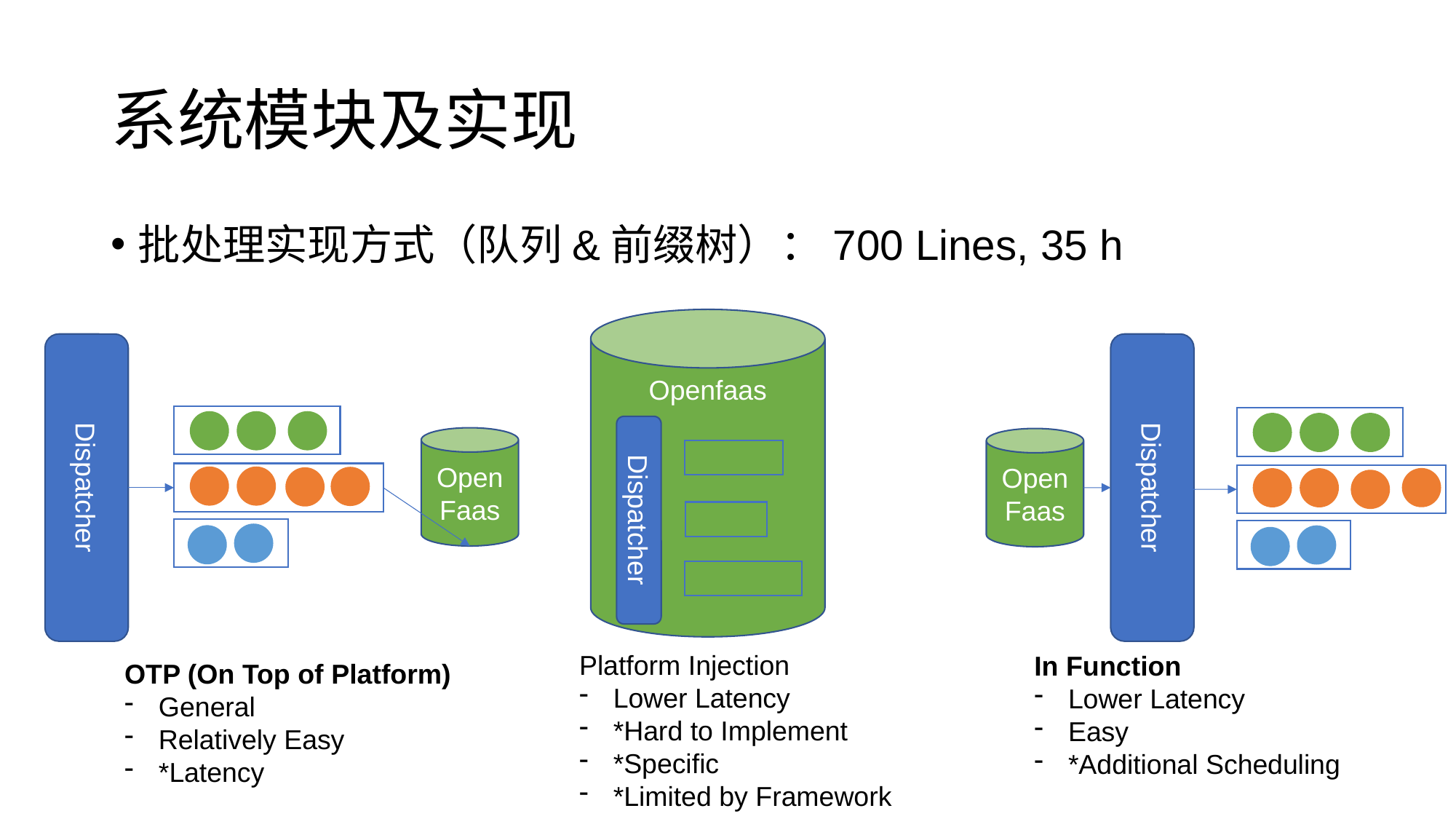

# 系统模块及实现
批处理实现方式（队列&前缀树）：700 Lines, 35 h
Openfaas

Dispatcher
Dispatcher

Dispatcher
OpenFaas
OpenFaas

Platform Injection
Lower Latency
*Hard to Implement
*Specific
*Limited by Framework

In Function
Lower Latency
Easy
*Additional Scheduling
OTP (On Top of Platform)
General
Relatively Easy
*Latency